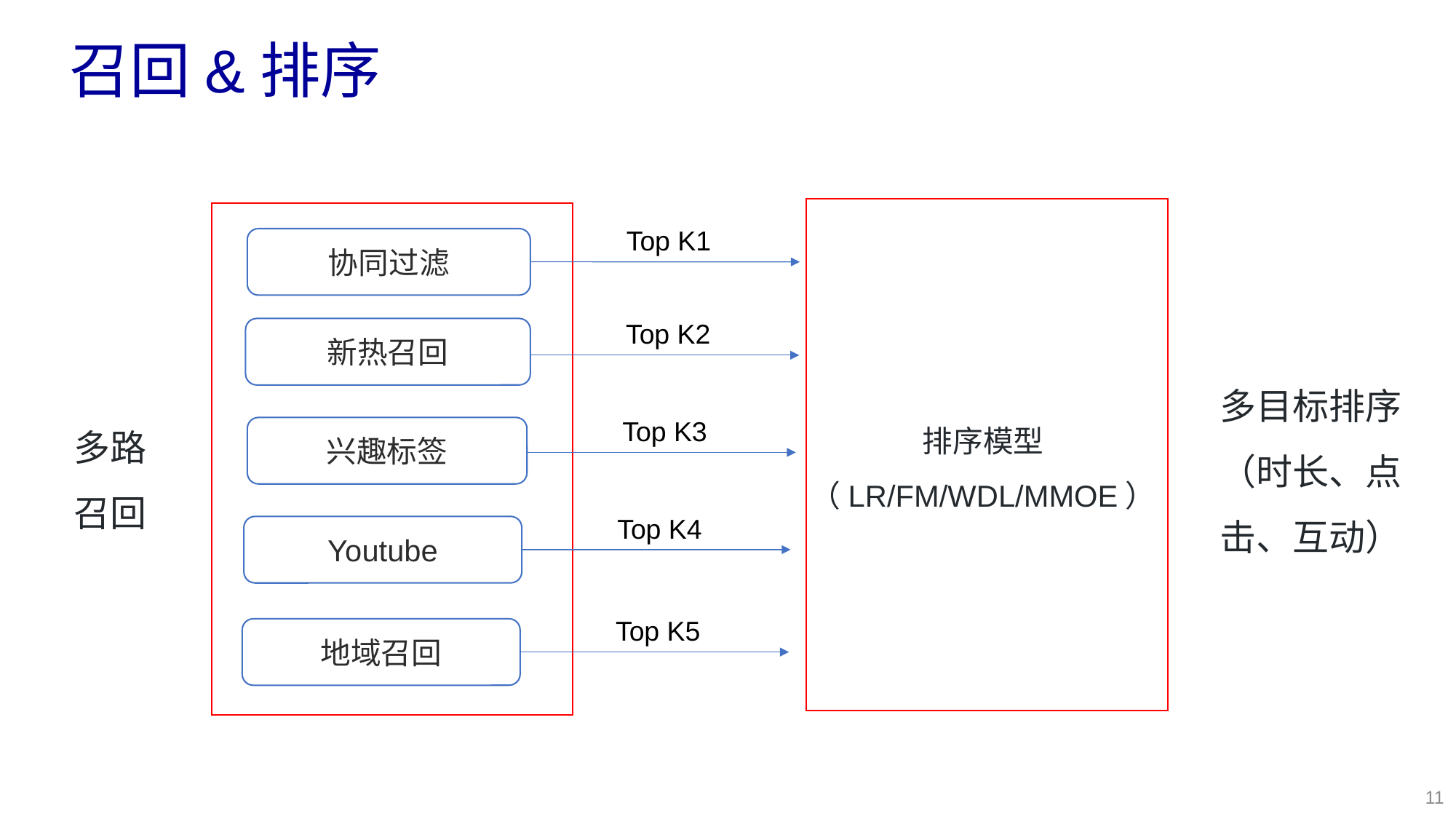

召回&排序

Top K1
协同过滤
Top K2
新热召回
多目标排序（时长、点击、互动）

多路召回

排序模型
（LR/FM/WDL/MMOE）
Top K3
兴趣标签
Top K4
Youtube
Top K5
地域召回
11